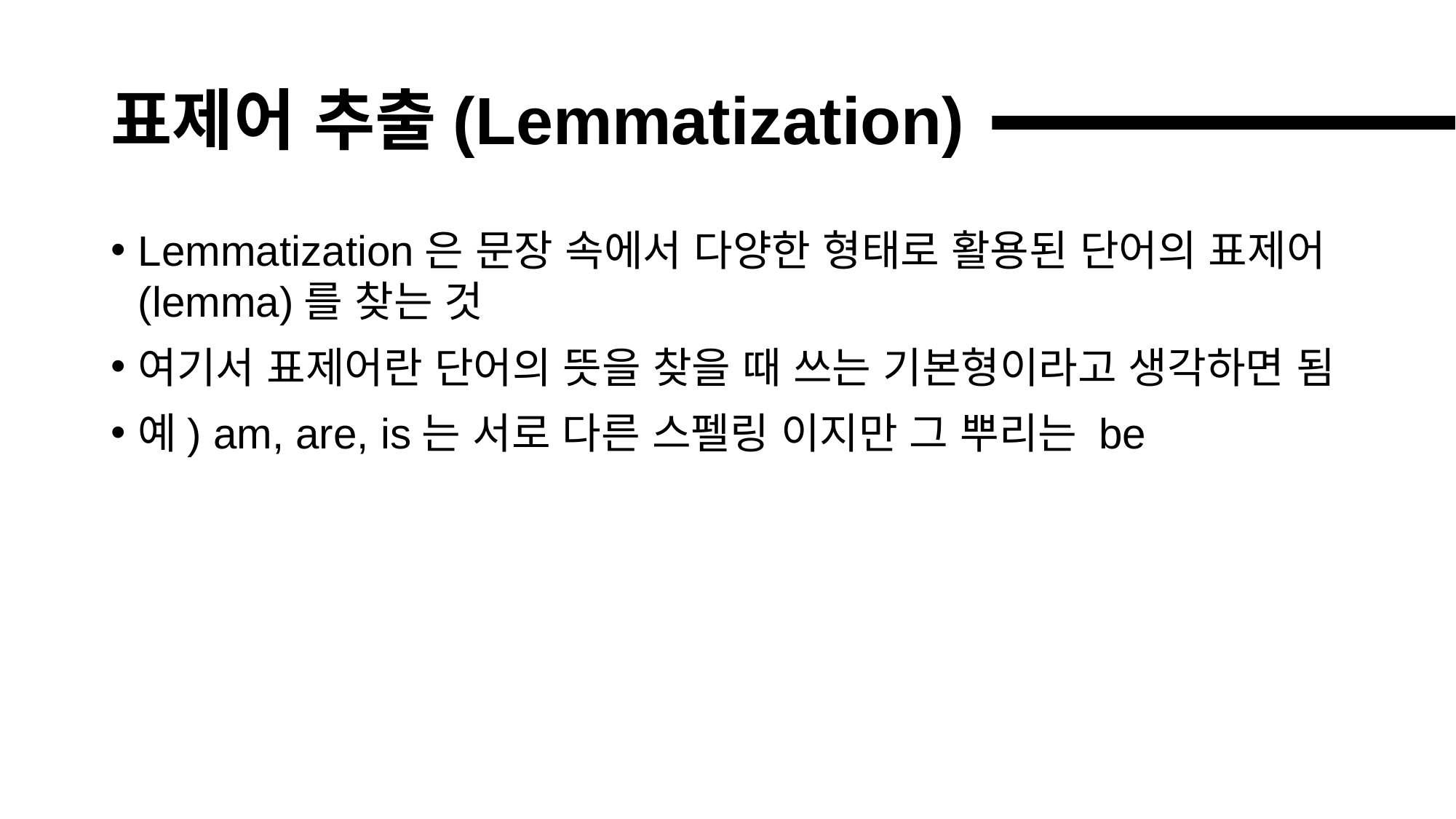

# 표제어 추출(Lemmatization)
Lemmatization은 문장 속에서 다양한 형태로 활용된 단어의 표제어(lemma)를 찾는 것
여기서 표제어란 단어의 뜻을 찾을 때 쓰는 기본형이라고 생각하면 됨
예) am, are, is는 서로 다른 스펠링 이지만 그 뿌리는 be